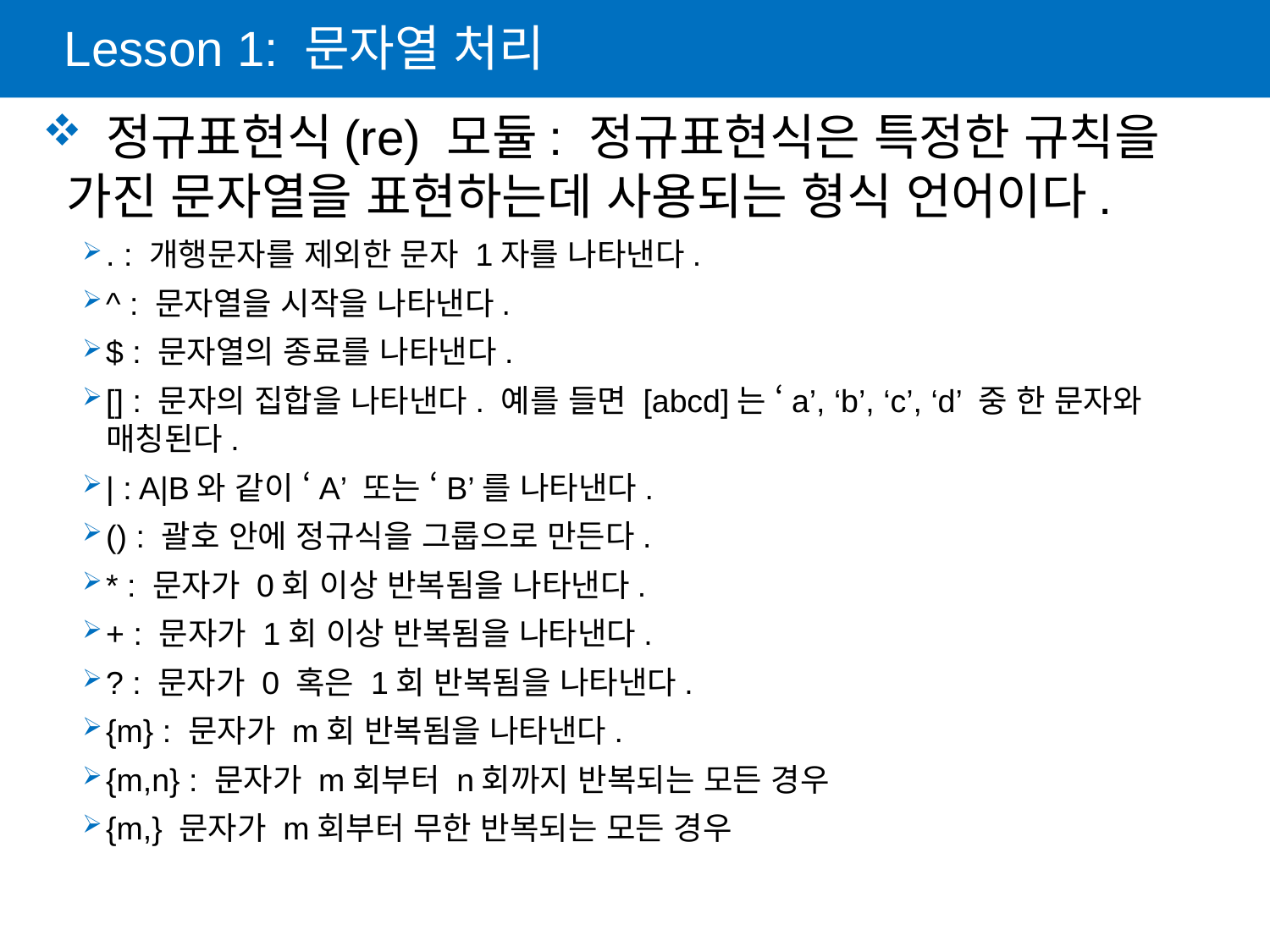

# Lesson 1: 문자열 처리
 정규표현식(re) 모듈: 정규표현식은 특정한 규칙을 가진 문자열을 표현하는데 사용되는 형식 언어이다.
. : 개행문자를 제외한 문자 1자를 나타낸다.
^ : 문자열을 시작을 나타낸다.
$ : 문자열의 종료를 나타낸다.
[] : 문자의 집합을 나타낸다. 예를 들면 [abcd]는 ‘a’, ‘b’, ‘c’, ‘d’ 중 한 문자와 매칭된다.
| : A|B와 같이 ‘A’ 또는 ‘B’를 나타낸다.
() : 괄호 안에 정규식을 그룹으로 만든다.
* : 문자가 0회 이상 반복됨을 나타낸다.
+ : 문자가 1회 이상 반복됨을 나타낸다.
? : 문자가 0 혹은 1회 반복됨을 나타낸다.
{m} : 문자가 m회 반복됨을 나타낸다.
{m,n} : 문자가 m회부터 n회까지 반복되는 모든 경우
{m,} 문자가 m회부터 무한 반복되는 모든 경우